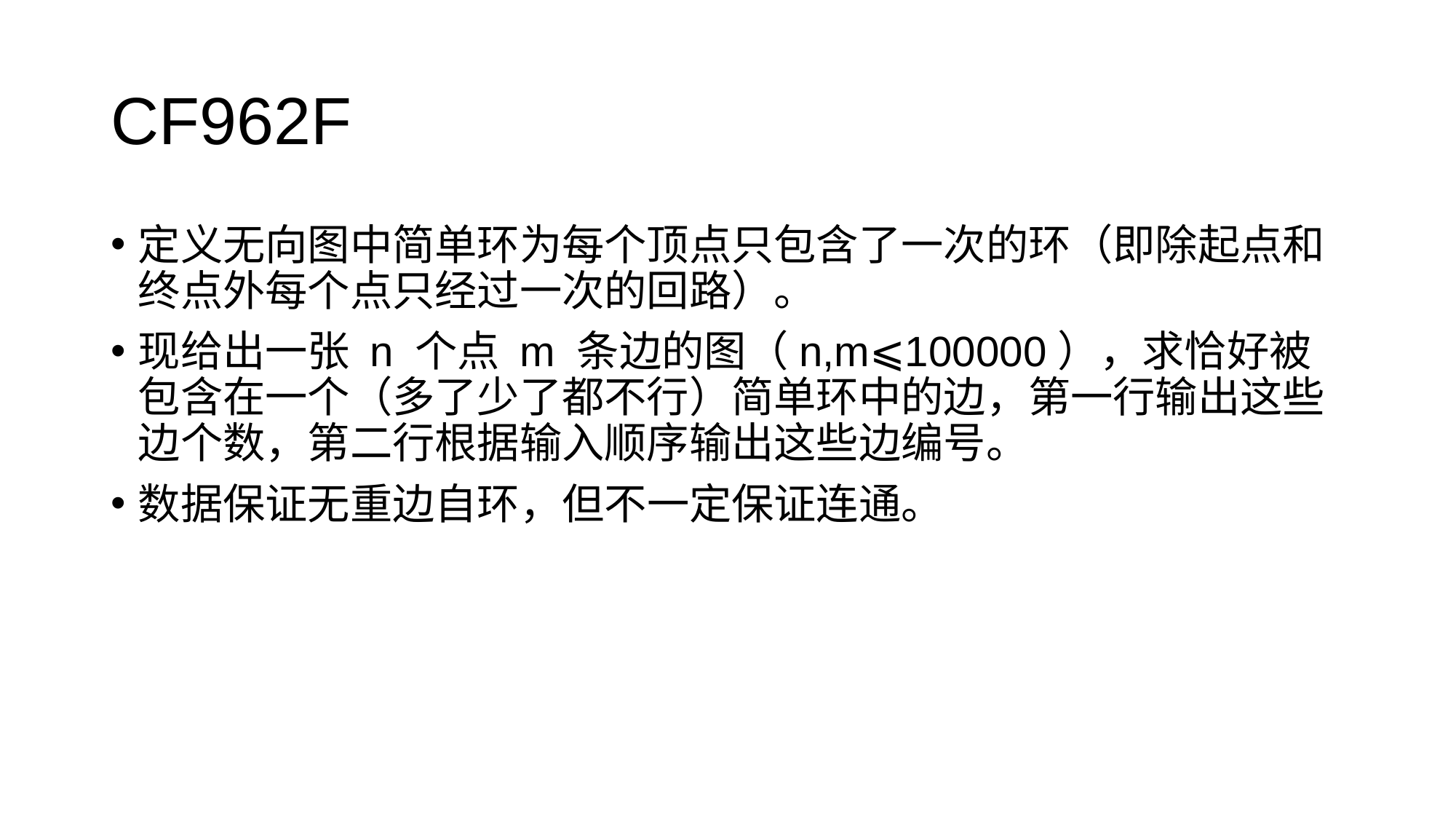

# CF962F
定义无向图中简单环为每个顶点只包含了一次的环（即除起点和终点外每个点只经过一次的回路）。
现给出一张 n 个点 m 条边的图（n,m⩽100000），求恰好被包含在一个（多了少了都不行）简单环中的边，第一行输出这些边个数，第二行根据输入顺序输出这些边编号。
数据保证无重边自环，但不一定保证连通。